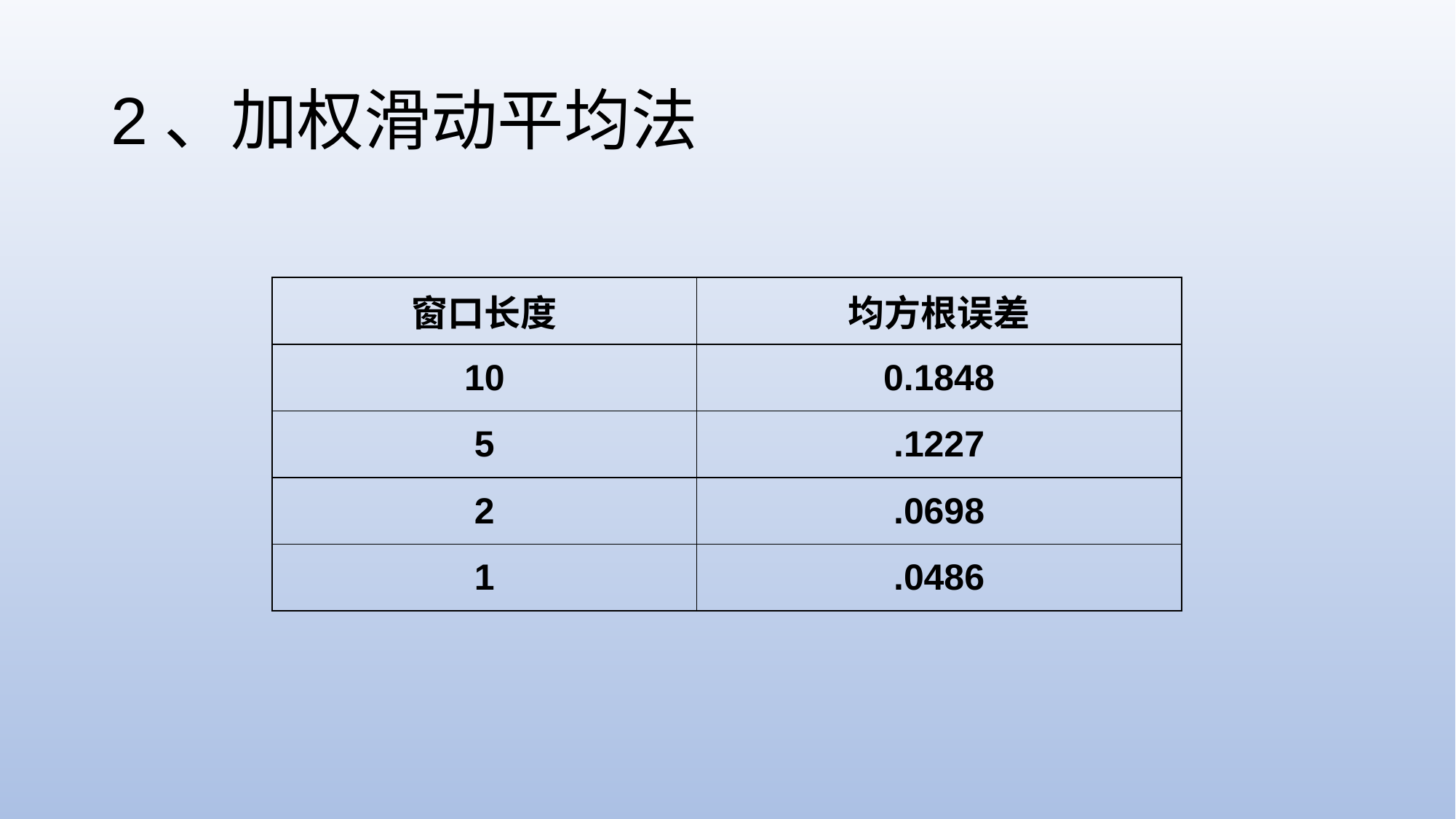

# 2、加权滑动平均法
| 窗口长度 | 均方根误差 |
| --- | --- |
| 10 | 0.1848 |
| 5 | .1227 |
| 2 | .0698 |
| 1 | .0486 |